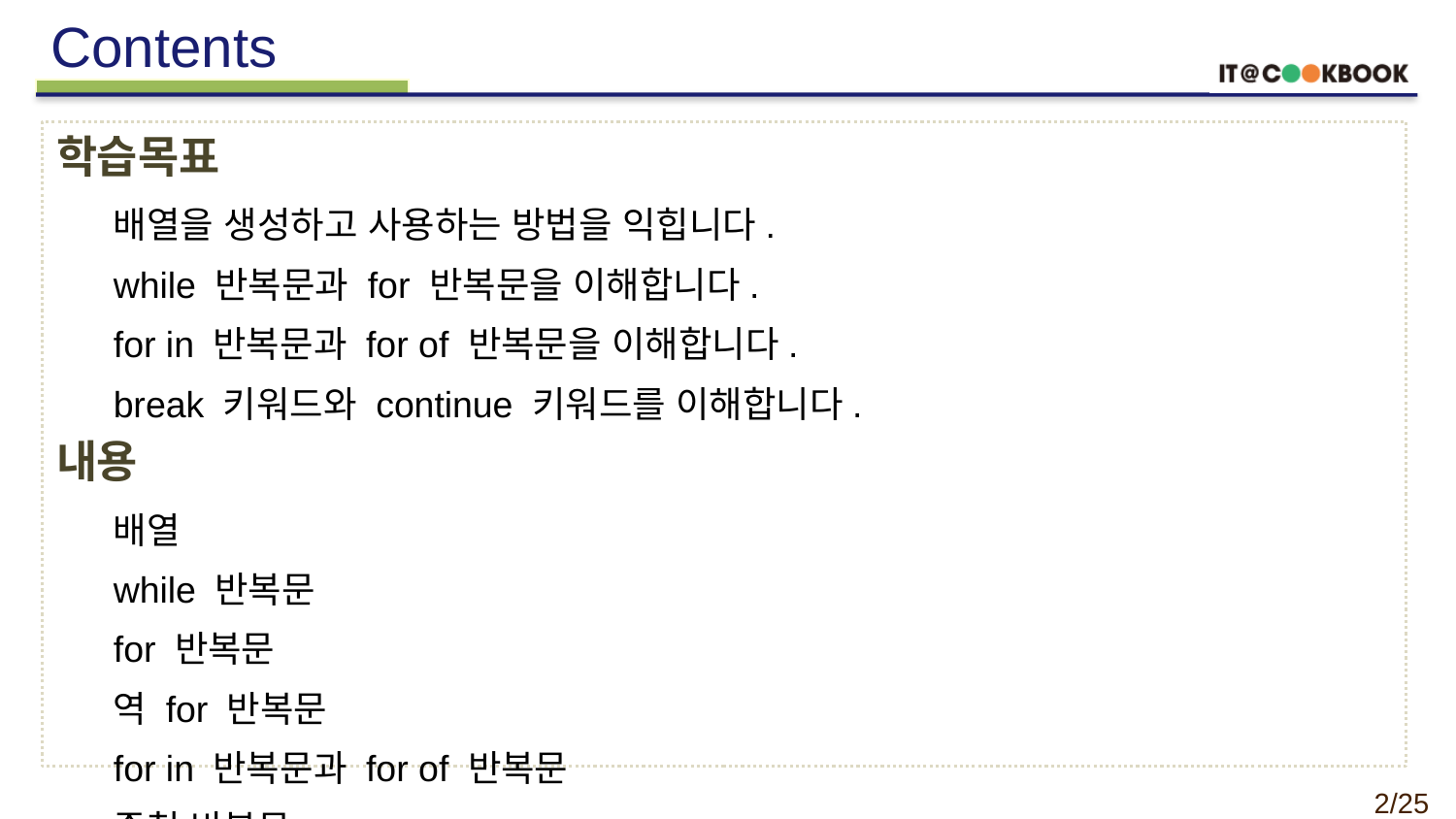

학습목표
배열을 생성하고 사용하는 방법을 익힙니다.
while 반복문과 for 반복문을 이해합니다.
for in 반복문과 for of 반복문을 이해합니다.
break 키워드와 continue 키워드를 이해합니다.
내용
배열
while 반복문
for 반복문
역 for 반복문
for in 반복문과 for of 반복문
중첩 반복문
break 키워드
continue 키워드
조금 더 나아가기